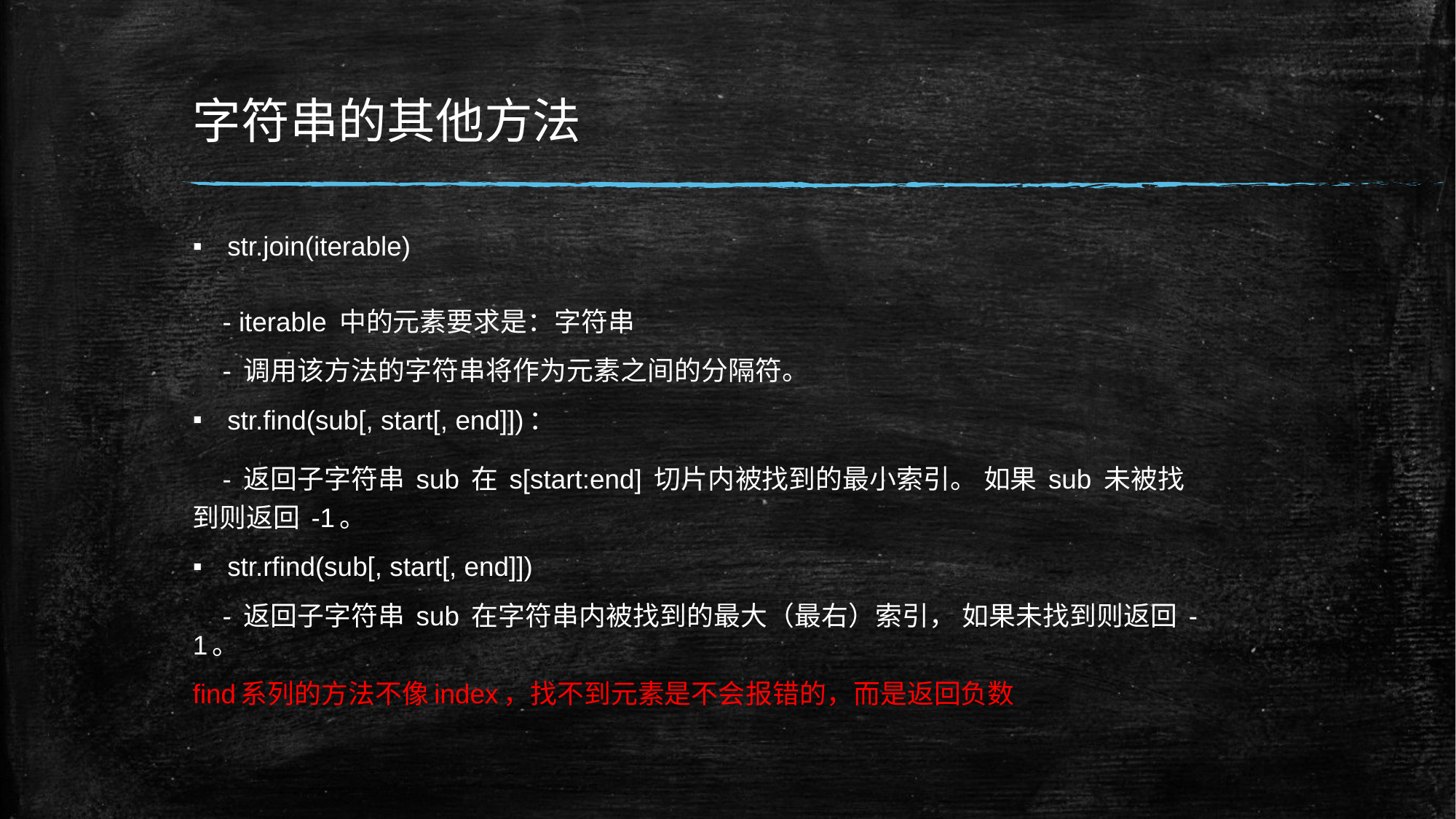

# 字符串的其他方法
str.join(iterable)
    - iterable 中的元素要求是：字符串
    - 调用该方法的字符串将作为元素之间的分隔符。
str.find(sub[, start[, end]])：
    - 返回子字符串 sub 在 s[start:end] 切片内被找到的最小索引。 如果 sub 未被找到则返回 -1。
str.rfind(sub[, start[, end]])
    - 返回子字符串 sub 在字符串内被找到的最大（最右）索引， 如果未找到则返回 -1。
find系列的方法不像index，找不到元素是不会报错的，而是返回负数